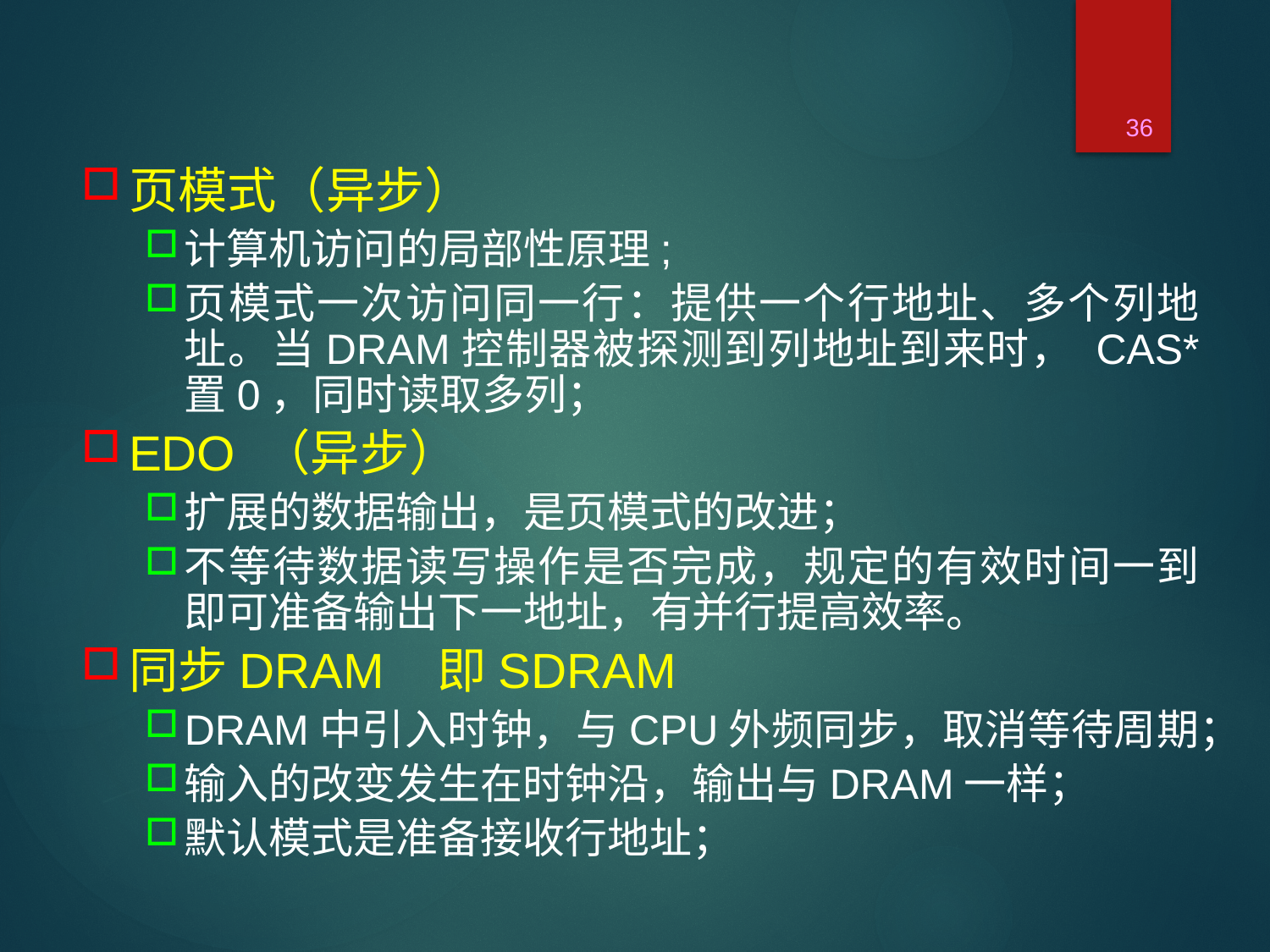

36
页模式（异步）
计算机访问的局部性原理;
页模式一次访问同一行：提供一个行地址、多个列地址。当DRAM控制器被探测到列地址到来时， CAS* 置0，同时读取多列；
EDO （异步）
扩展的数据输出，是页模式的改进；
不等待数据读写操作是否完成，规定的有效时间一到即可准备输出下一地址，有并行提高效率。
同步DRAM   即SDRAM
DRAM中引入时钟，与CPU外频同步，取消等待周期；
输入的改变发生在时钟沿，输出与DRAM一样；
默认模式是准备接收行地址；